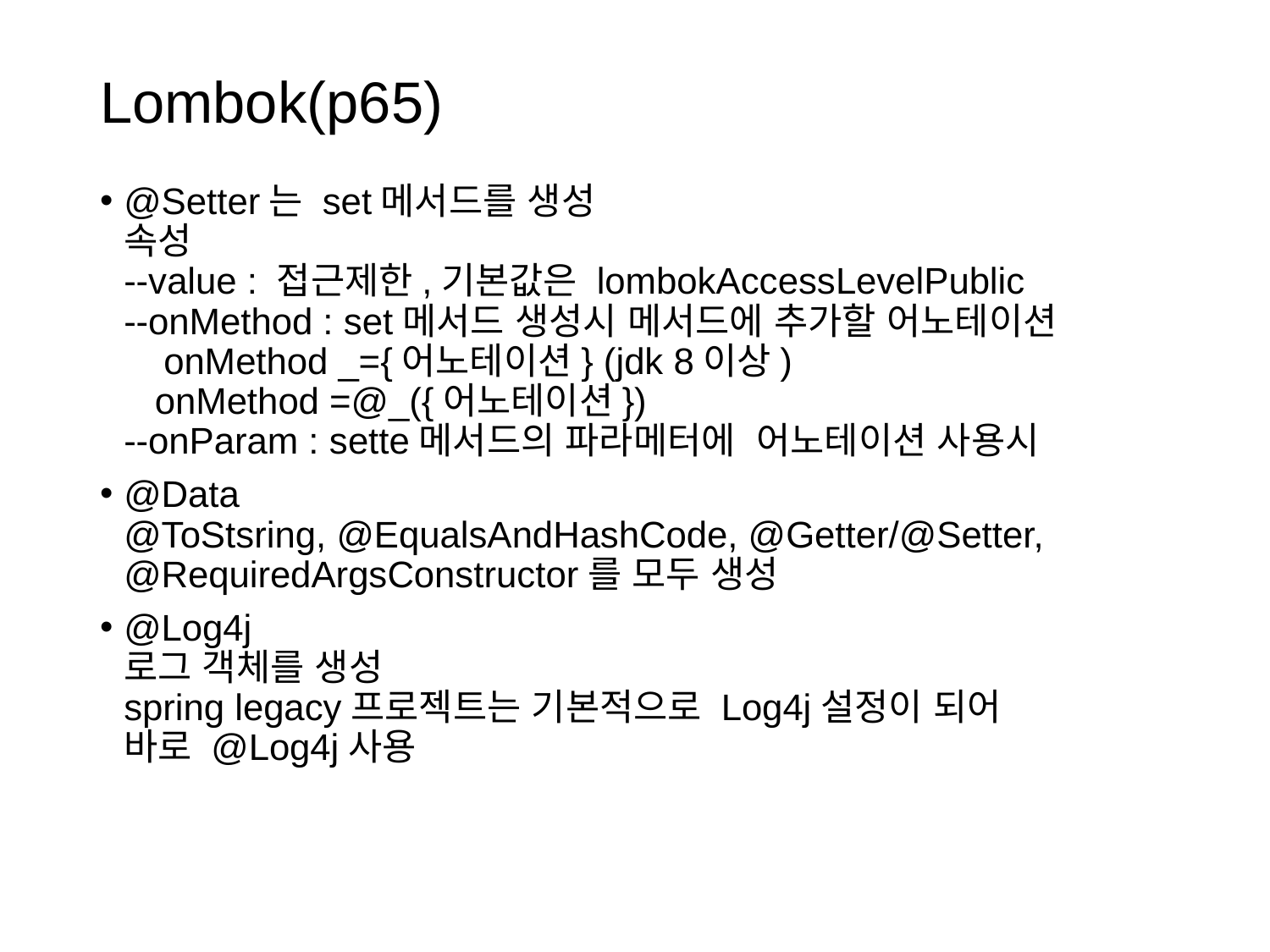

# Lombok(p65)
@Setter는 set메서드를 생성
속성
--value : 접근제한,기본값은 lombokAccessLevelPublic
--onMethod : set메서드 생성시 메서드에 추가할 어노테이션
   onMethod _={어노테이션} (jdk 8이상)
   onMethod =@_({어노테이션})
--onParam : sette메서드의 파라메터에  어노테이션 사용시
@Data
@ToStsring, @EqualsAndHashCode, @Getter/@Setter,
@RequiredArgsConstructor를 모두 생성
@Log4j
로그 객체를 생성
spring legacy프로젝트는 기본적으로 Log4j설정이 되어
바로 @Log4j사용